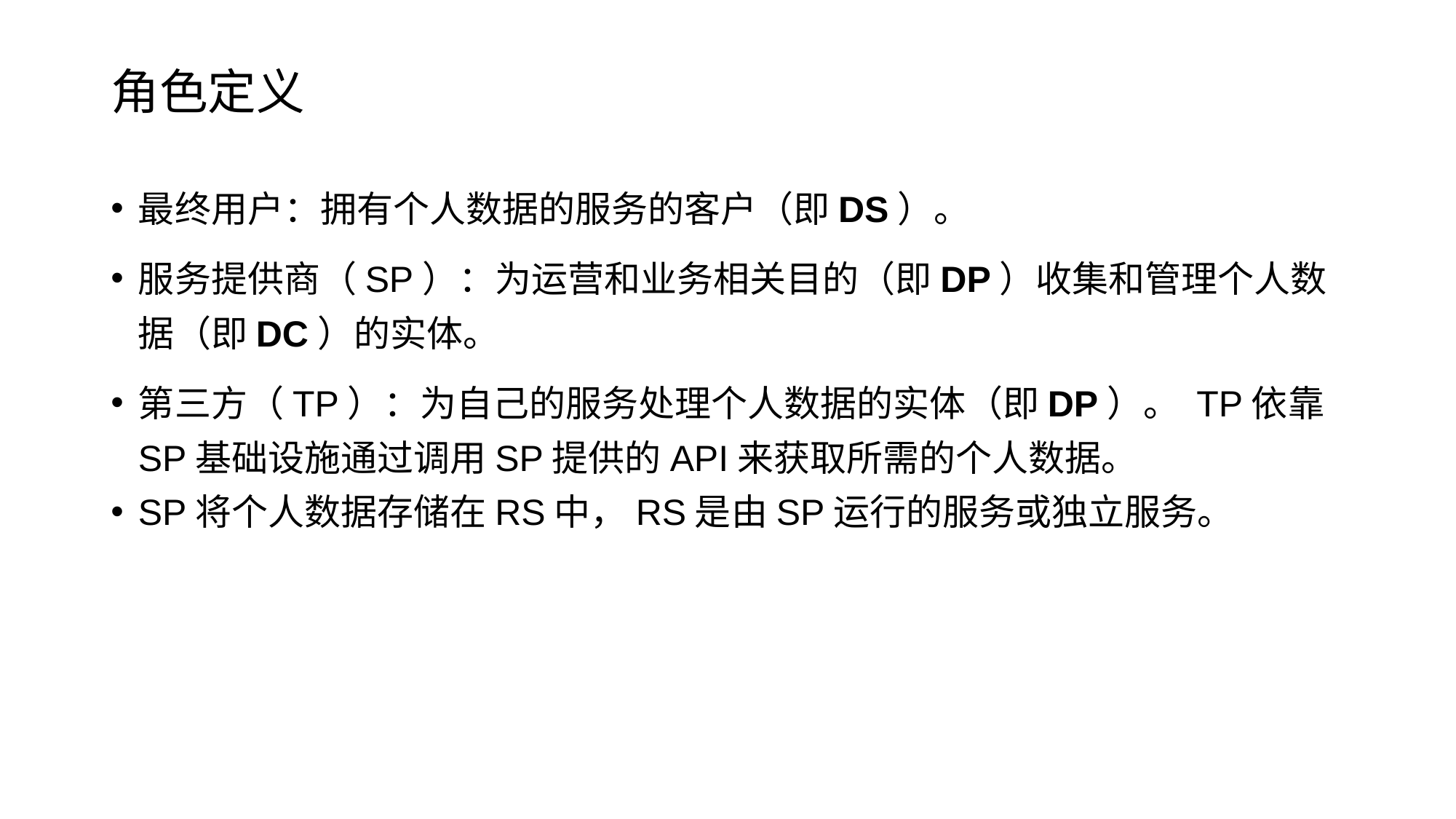

# 角色定义
最终用户：拥有个人数据的服务的客户（即DS）。
服务提供商（SP）：为运营和业务相关目的（即DP）收集和管理个人数据（即DC）的实体。
第三方（TP）：为自己的服务处理个人数据的实体（即DP）。 TP依靠SP基础设施通过调用SP提供的API来获取所需的个人数据。
SP将个人数据存储在RS中，RS是由SP运行的服务或独立服务。